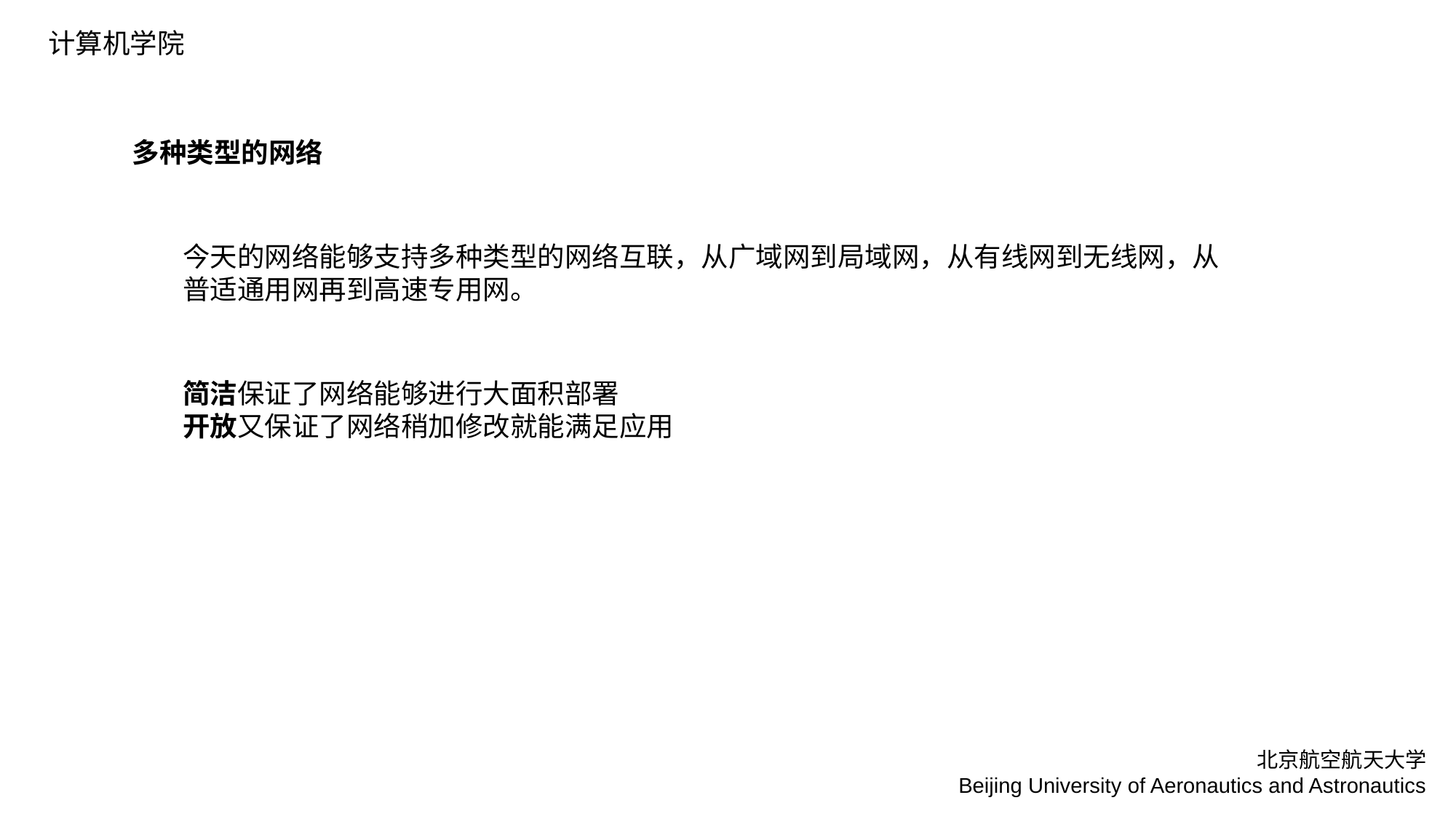

多种类型的网络
今天的网络能够支持多种类型的网络互联，从广域网到局域网，从有线网到无线网，从普适通用网再到高速专用网。
简洁保证了网络能够进行大面积部署
开放又保证了网络稍加修改就能满足应用